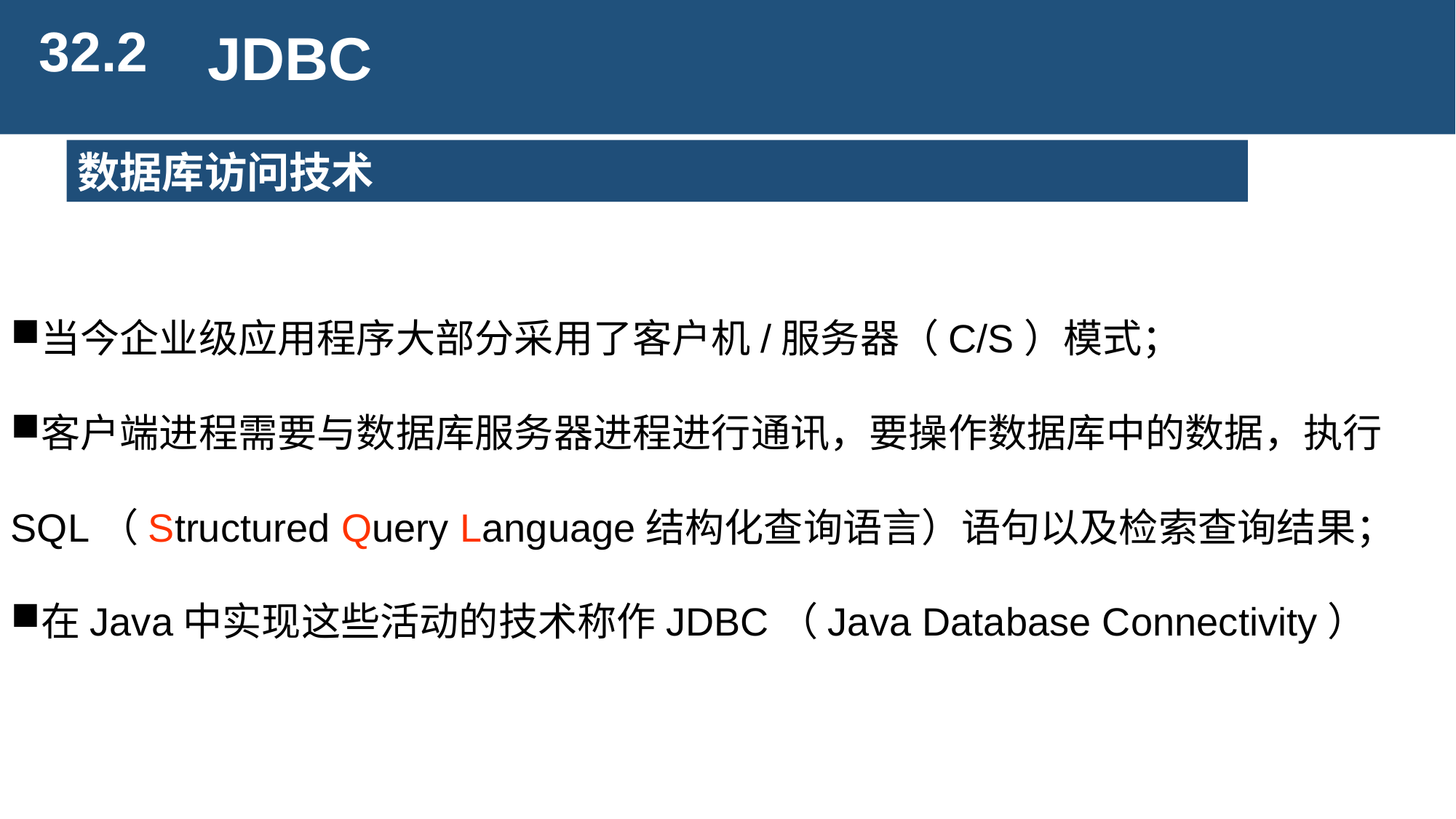

32.2
JDBC
数据库访问技术
当今企业级应用程序大部分采用了客户机/服务器（C/S）模式；
客户端进程需要与数据库服务器进程进行通讯，要操作数据库中的数据，执行SQL（Structured Query Language结构化查询语言）语句以及检索查询结果；
在Java中实现这些活动的技术称作JDBC（Java Database Connectivity）